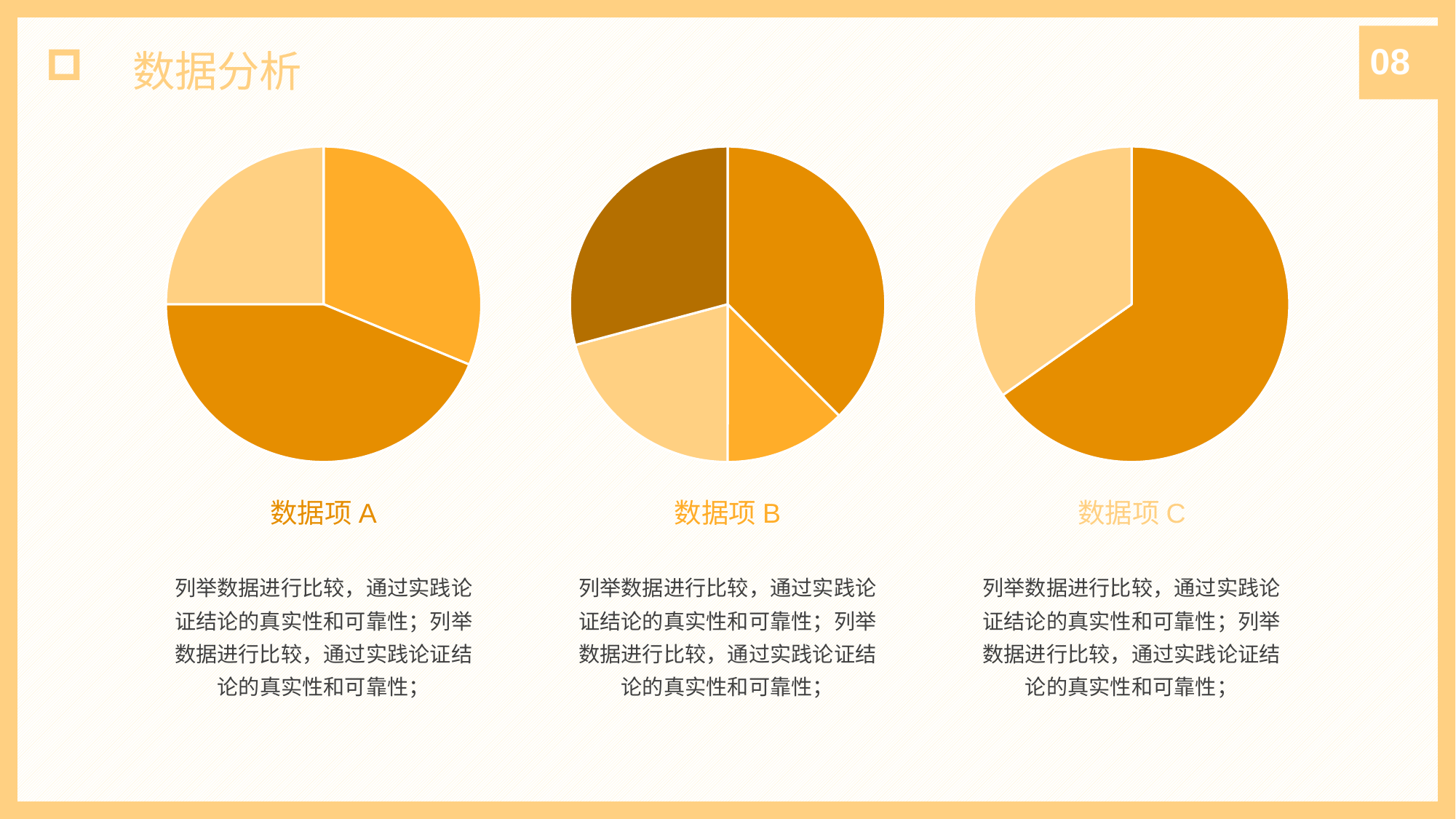

08
    数据分析

### Chart

| Category | 销售额 |
|---|---|
| 一月 | 6.0 |
| 二月 | 8.4 |
| 三月 | 4.8 |

### Chart

| Category | 销售额 |
|---|---|
| 一月 | 6.3 |
| 二月 | 2.1 |
| 三月 | 3.5 |
| 四月 | 4.9 |

### Chart

| Category | 销售额 |
|---|---|
| 一月 | 9.0 |
| 二月 | 4.8 |
数据项A
数据项B
数据项C
列举数据进行比较，通过实践论证结论的真实性和可靠性；列举数据进行比较，通过实践论证结论的真实性和可靠性；
列举数据进行比较，通过实践论证结论的真实性和可靠性；列举数据进行比较，通过实践论证结论的真实性和可靠性；
列举数据进行比较，通过实践论证结论的真实性和可靠性；列举数据进行比较，通过实践论证结论的真实性和可靠性；